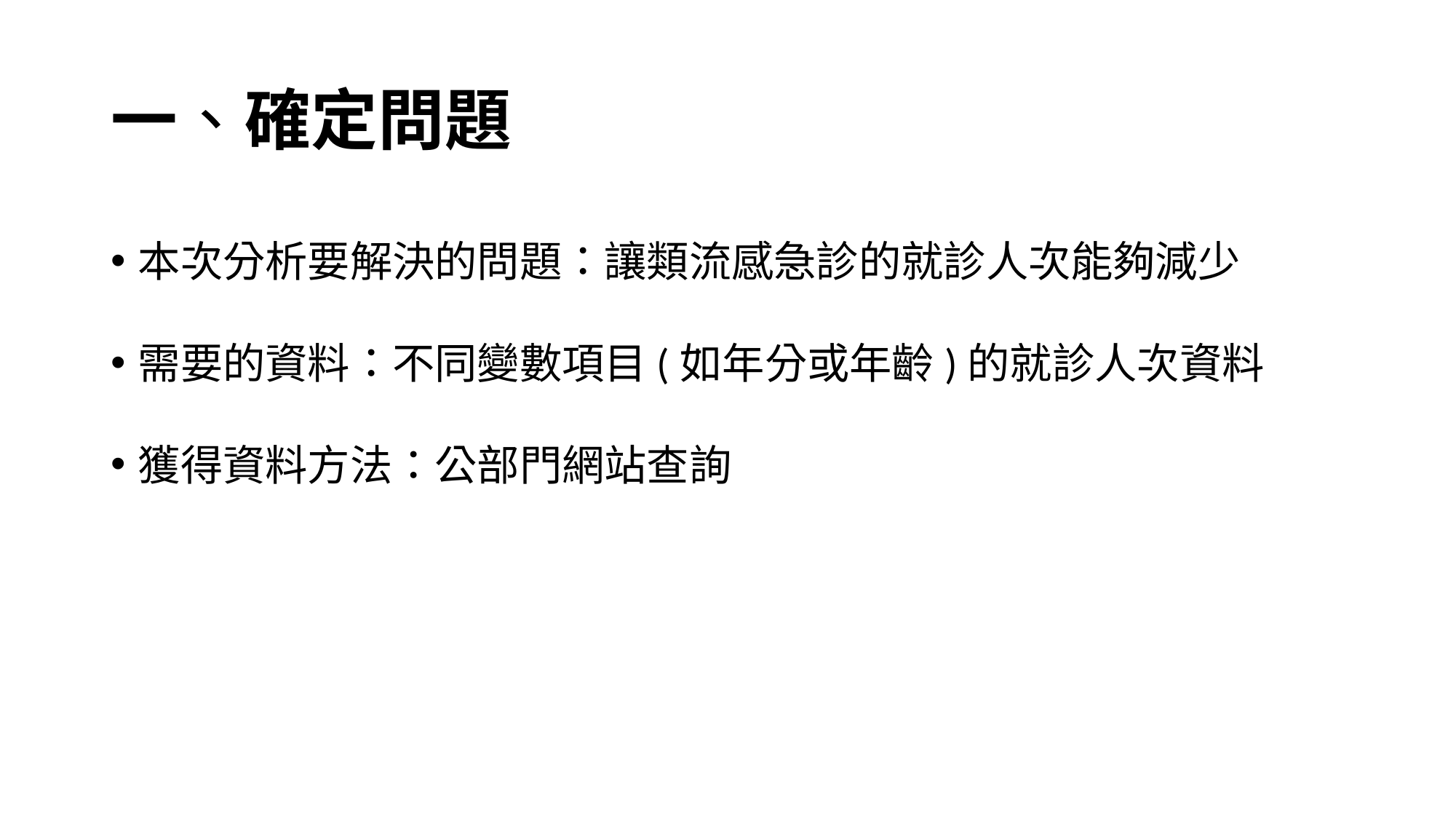

# 一、確定問題
本次分析要解決的問題：讓類流感急診的就診人次能夠減少

需要的資料：不同變數項目(如年分或年齡)的就診人次資料

獲得資料方法：公部門網站查詢